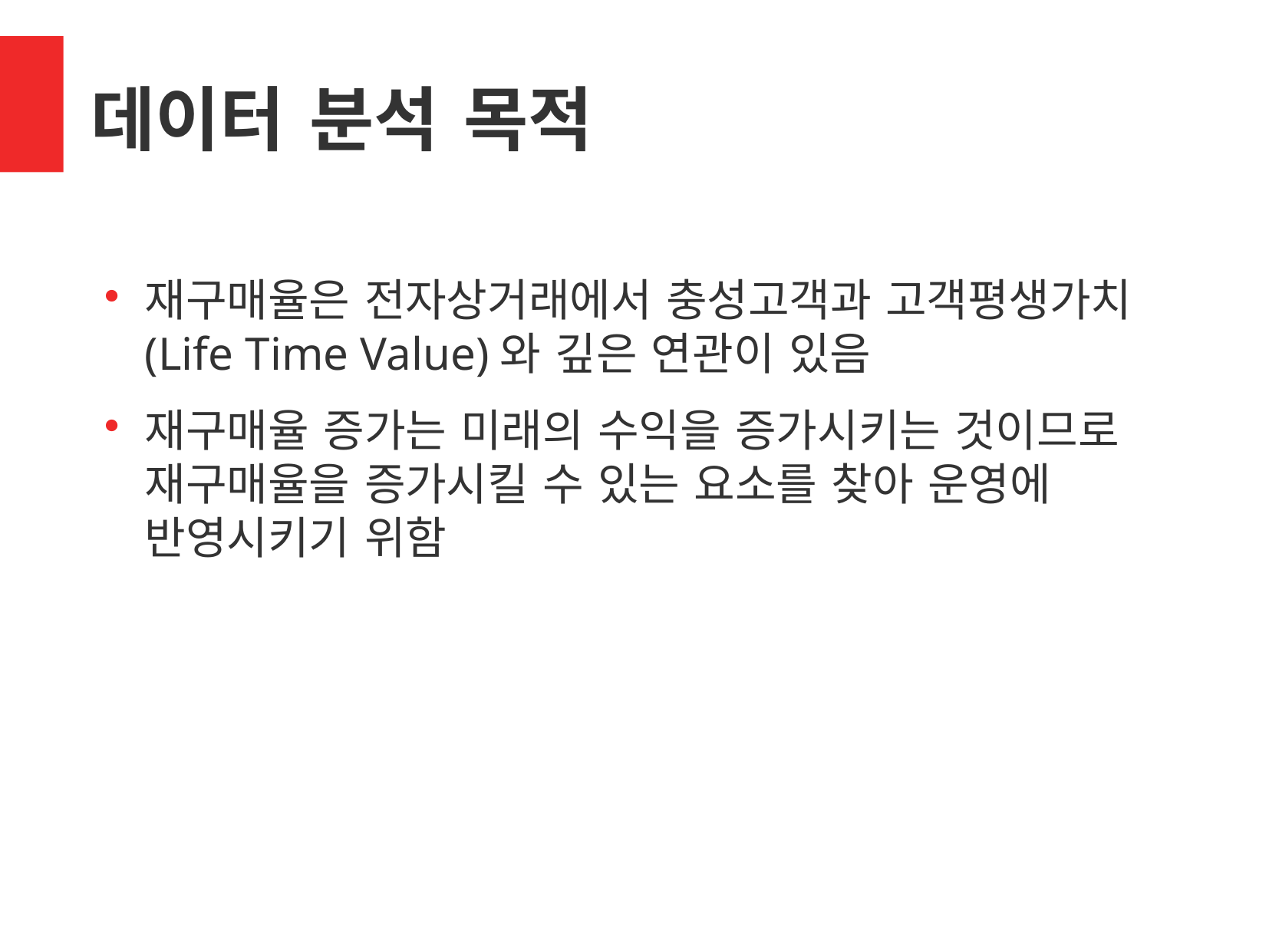

데이터 분석 목적
재구매율은 전자상거래에서 충성고객과 고객평생가치(Life Time Value)와 깊은 연관이 있음
재구매율 증가는 미래의 수익을 증가시키는 것이므로 재구매율을 증가시킬 수 있는 요소를 찾아 운영에 반영시키기 위함